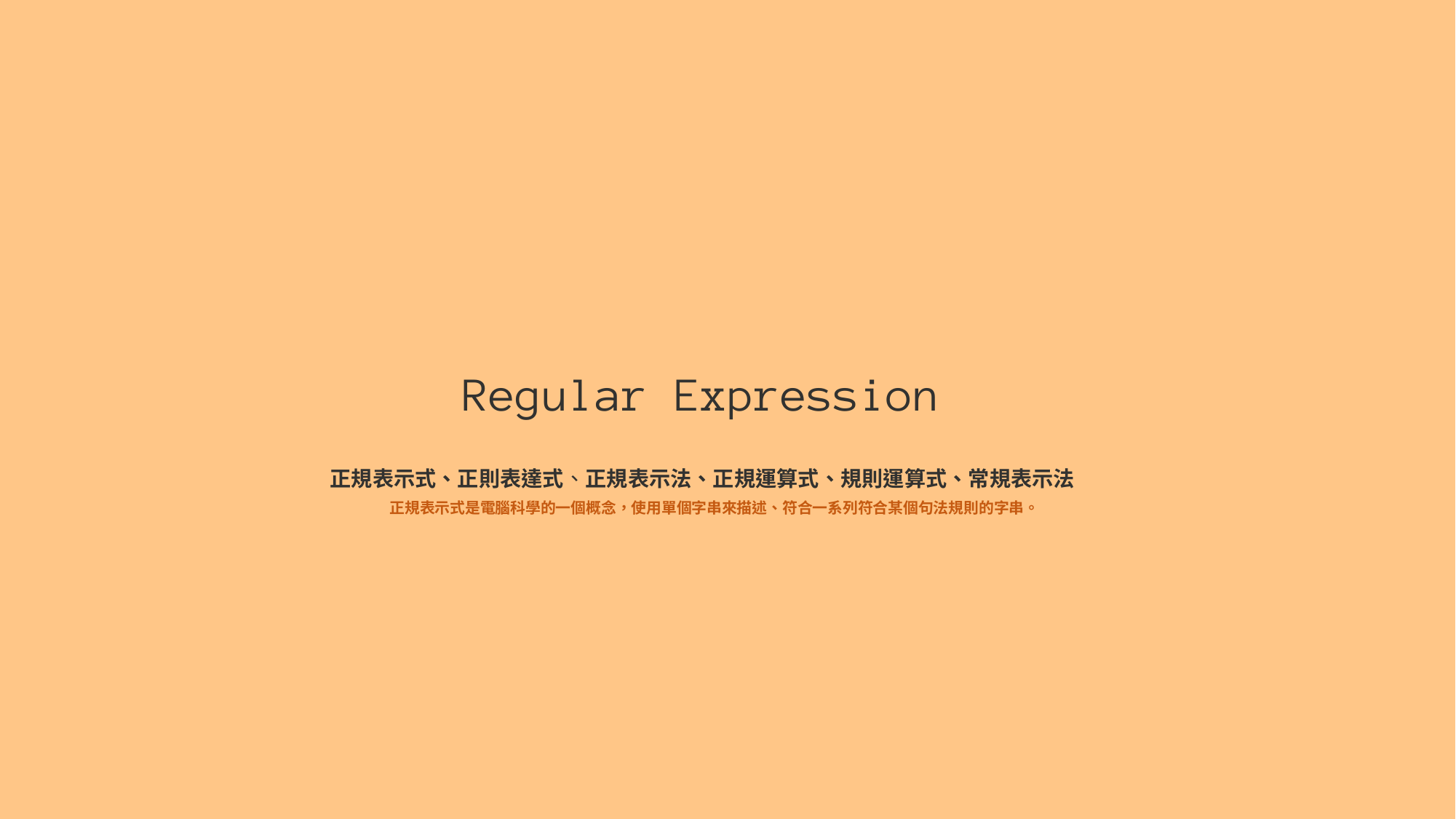

# Regular Expression
正規表示式、正則表達式、正規表示法、正規運算式、規則運算式、常規表示法
正規表示式是電腦科學的一個概念，使用單個字串來描述、符合一系列符合某個句法規則的字串。